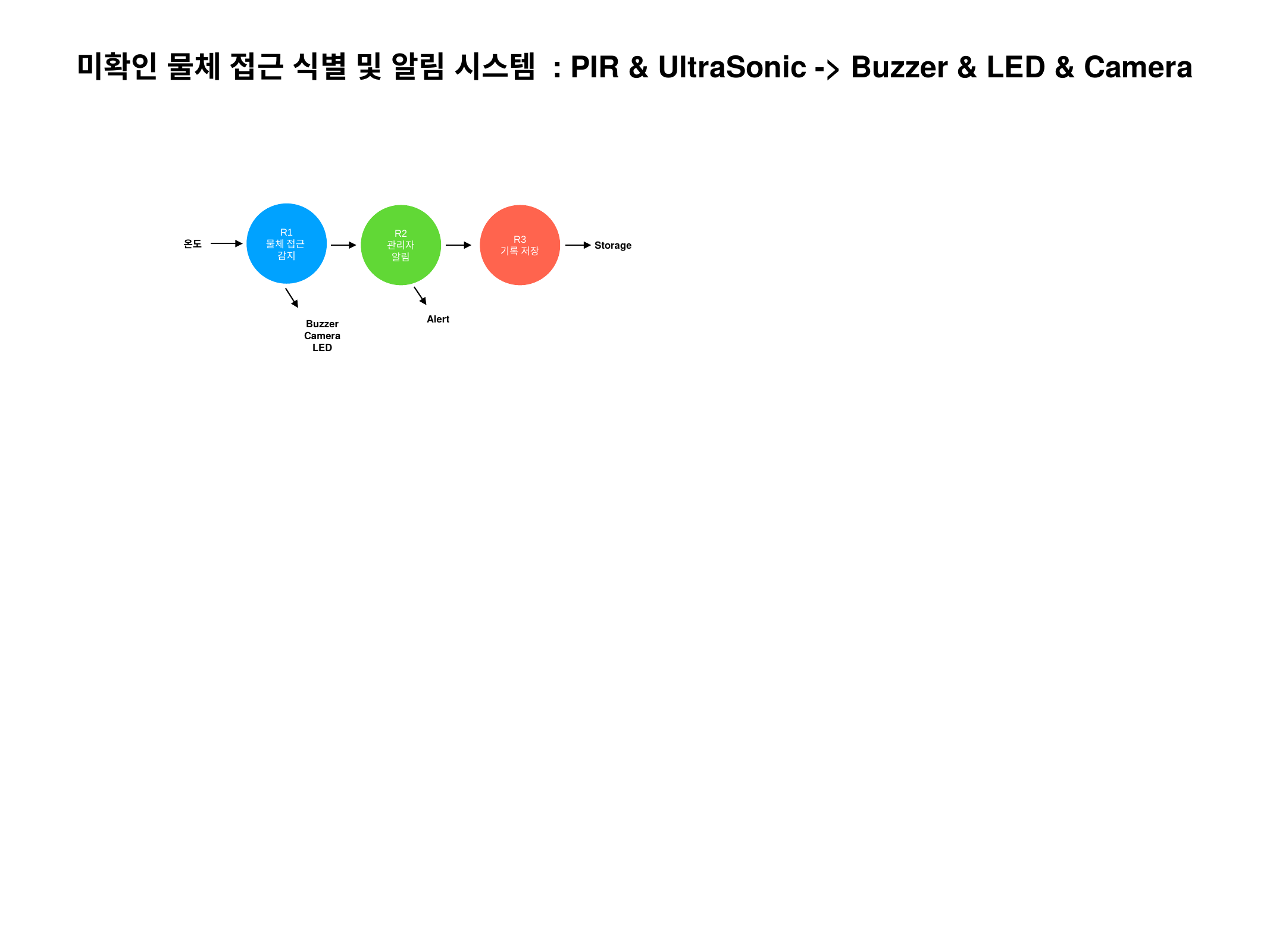

미확인 물체 접근 식별 및 알림 시스템 : PIR & UltraSonic -> Buzzer & LED & Camera
R1
물체 접근
감지
R2
관리자 알림
R3
기록 저장
온도
Storage

Alert
Buzzer
Camera
LED